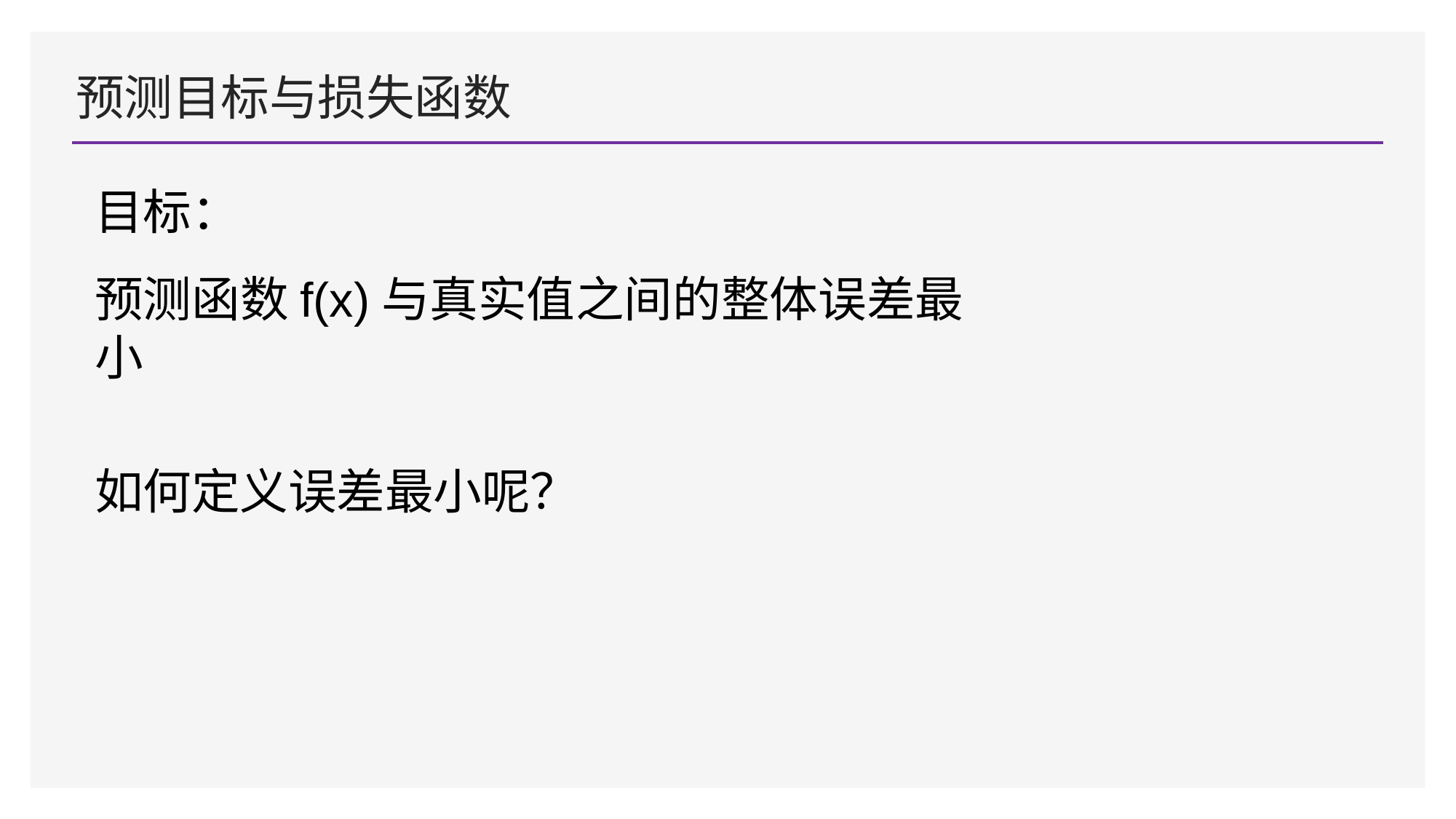

预测目标与损失函数

目标：
预测函数f(x)与真实值之间的整体误差最小

如何定义误差最小呢？